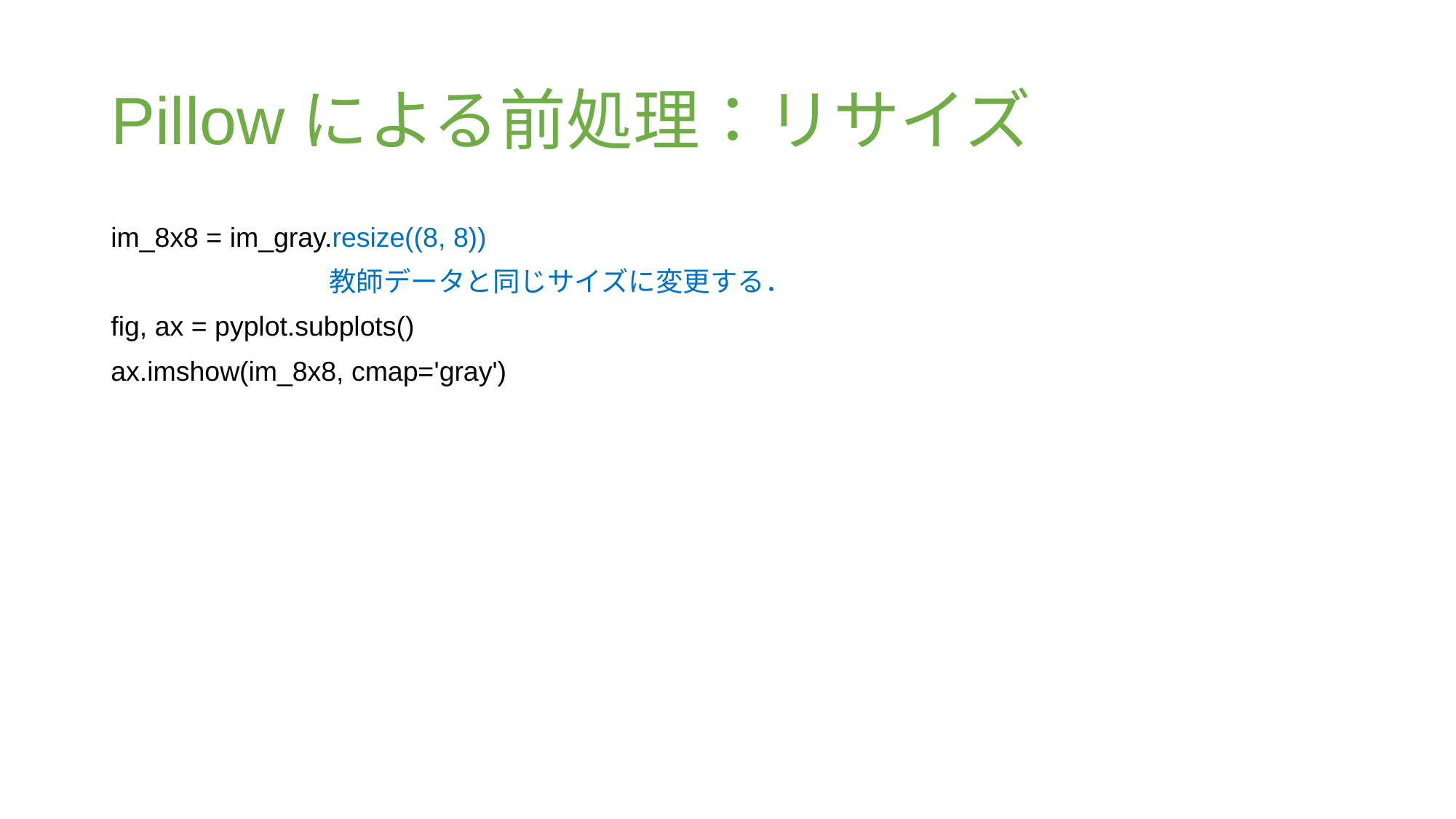

# Pillowによる前処理：リサイズ
im_8x8 = im_gray.resize((8, 8))
		教師データと同じサイズに変更する．
fig, ax = pyplot.subplots()
ax.imshow(im_8x8, cmap='gray')